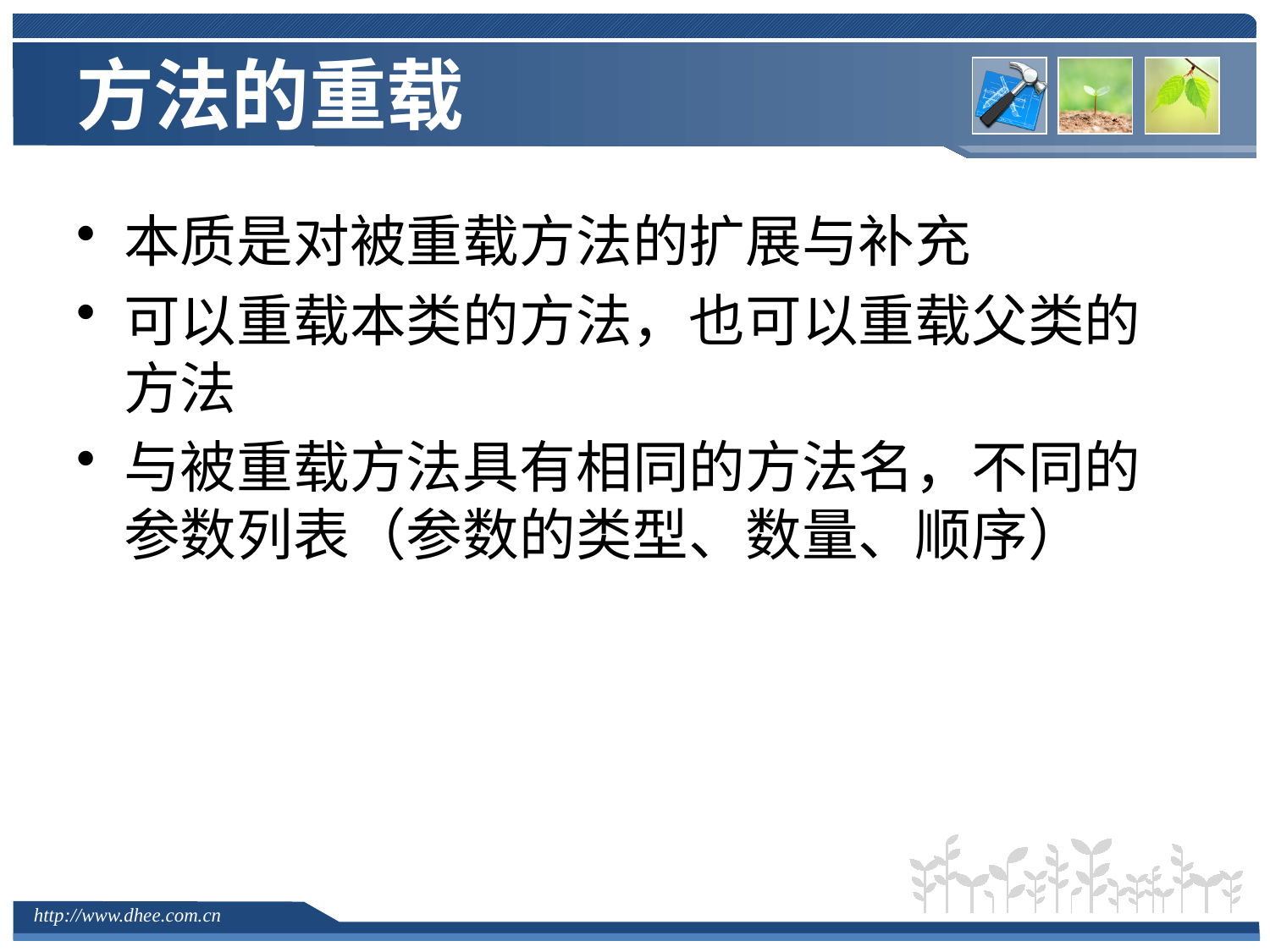

# 方法的重载
本质是对被重载方法的扩展与补充
可以重载本类的方法，也可以重载父类的方法
与被重载方法具有相同的方法名，不同的参数列表（参数的类型、数量、顺序）